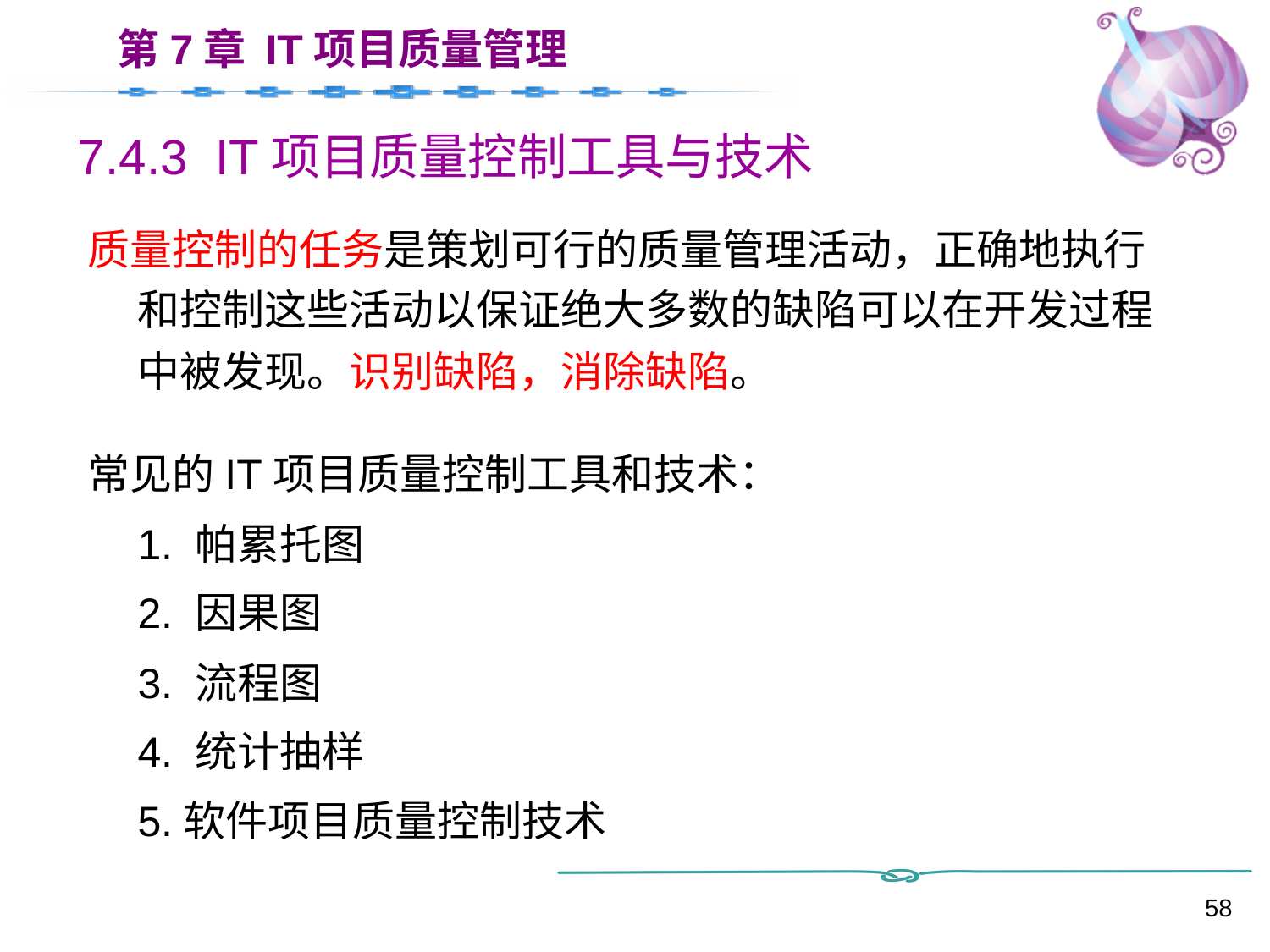

# 7.4.3  IT项目质量控制工具与技术
质量控制的任务是策划可行的质量管理活动，正确地执行和控制这些活动以保证绝大多数的缺陷可以在开发过程中被发现。识别缺陷，消除缺陷。
常见的IT项目质量控制工具和技术：
1. 帕累托图
2. 因果图
3. 流程图
4. 统计抽样
5.软件项目质量控制技术
58